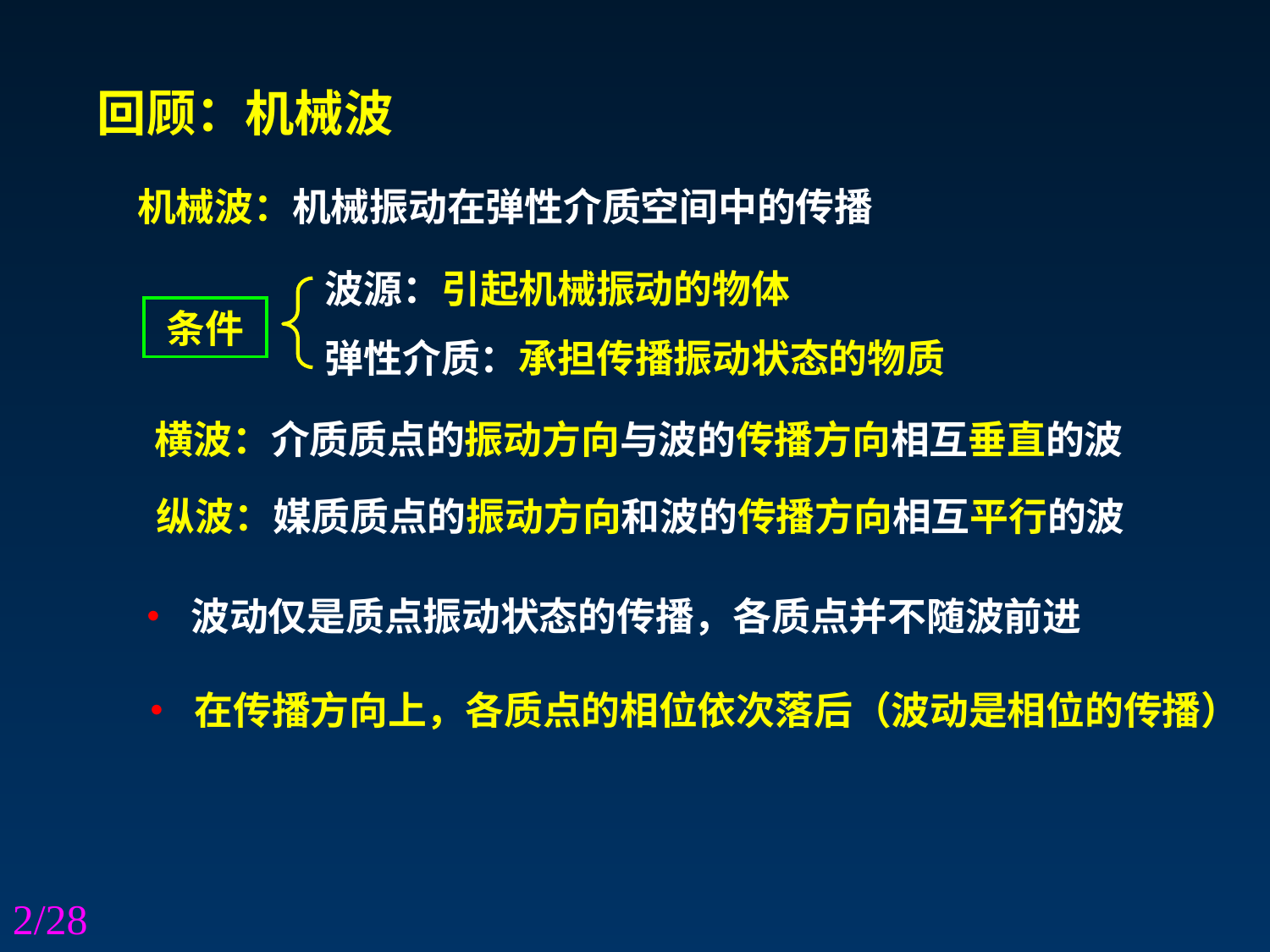

回顾：机械波
机械波：机械振动在弹性介质空间中的传播
波源：引起机械振动的物体

条件
弹性介质：承担传播振动状态的物质
横波：介质质点的振动方向与波的传播方向相互垂直的波
纵波：媒质质点的振动方向和波的传播方向相互平行的波
• 波动仅是质点振动状态的传播，各质点并不随波前进
• 在传播方向上，各质点的相位依次落后（波动是相位的传播）
2/28